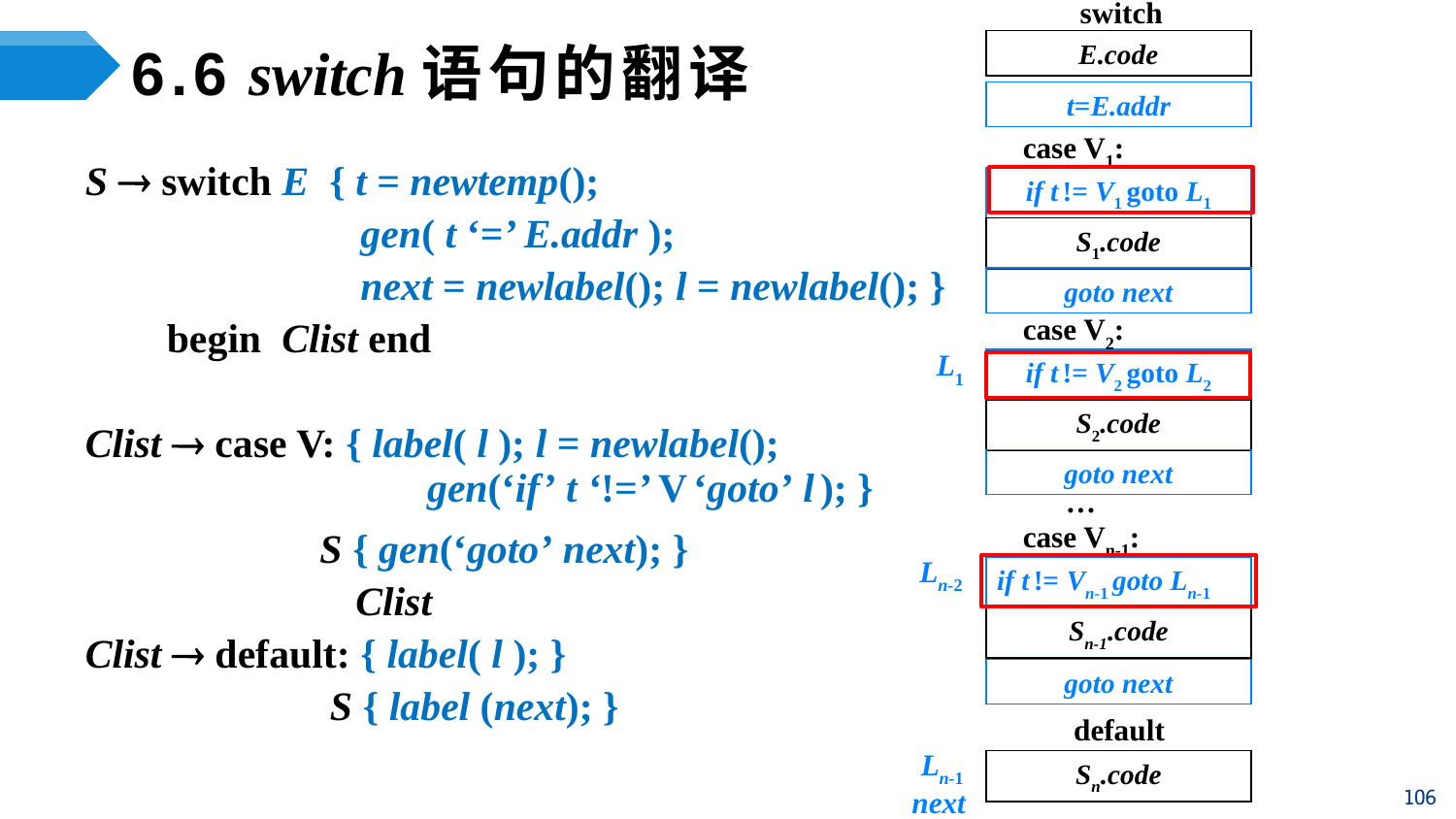

switch
E.code
# 6.6 switch语句的翻译
t=E.addr
case V1:
S → switch E  { t = newtemp();
                           gen( t ‘=’ E.addr );
                           next = newlabel(); l = newlabel(); }
        begin  Clist end

Clist → case V: { label( l ); l = newlabel();
		               gen(‘if’ t ‘!=’ V ‘goto’ l ); }
                       S { gen(‘goto’ next); }
		        Clist
Clist → default: { label( l ); }
                        S { label (next); }

if t != V1 goto L1
S1.code
goto next
case V2:
L1
if t != V2 goto L2
S2.code
goto next
…
case Vn-1:
Ln-2
if t != Vn-1 goto Ln-1
Sn-1.code
goto next
default
Ln-1
Sn.code
106
next